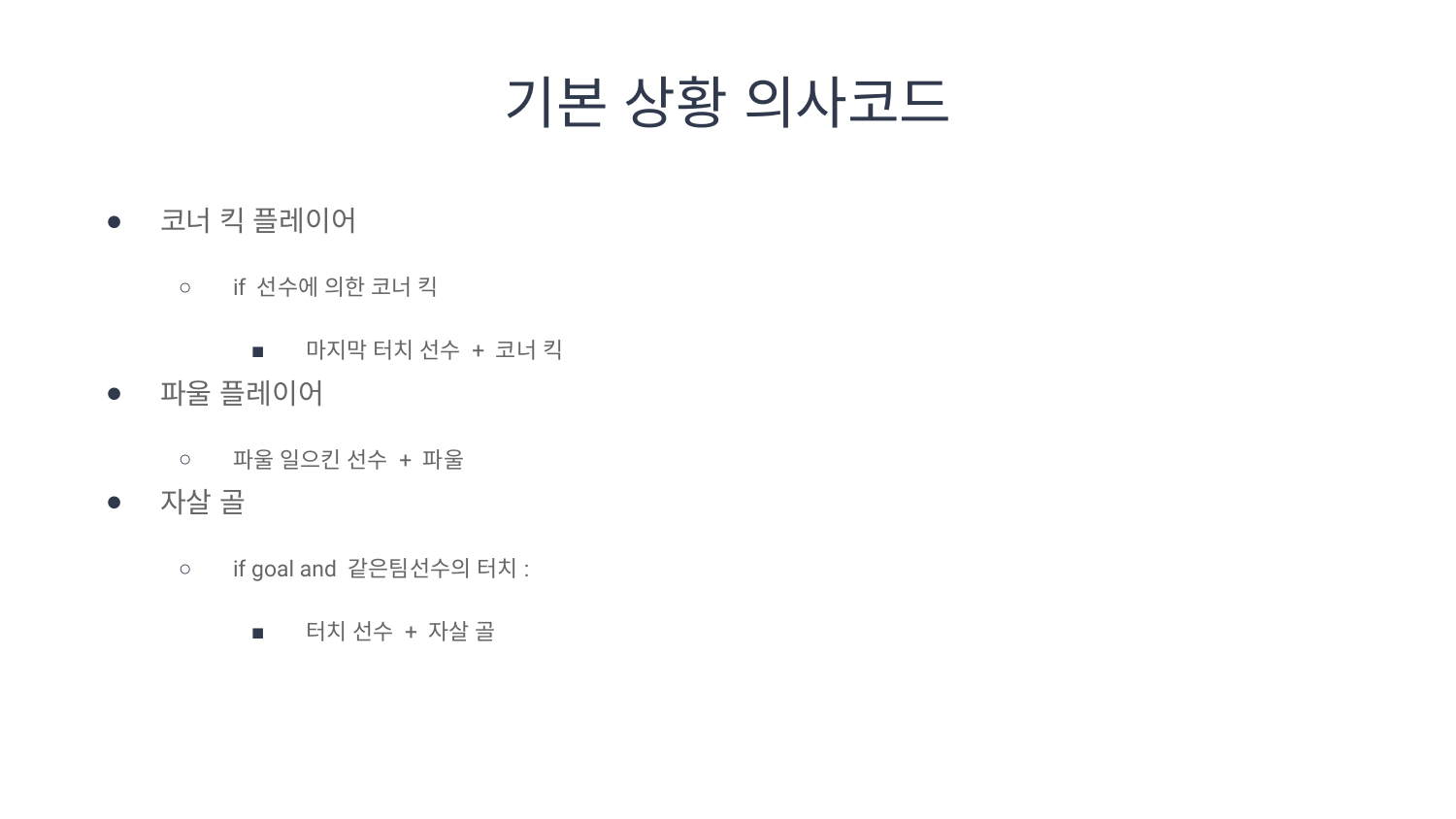

# 기본 상황 의사코드
코너 킥 플레이어
if 선수에 의한 코너 킥
마지막 터치 선수 + 코너 킥
파울 플레이어
파울 일으킨 선수 + 파울
자살 골
if goal and 같은팀선수의 터치:
터치 선수 + 자살 골